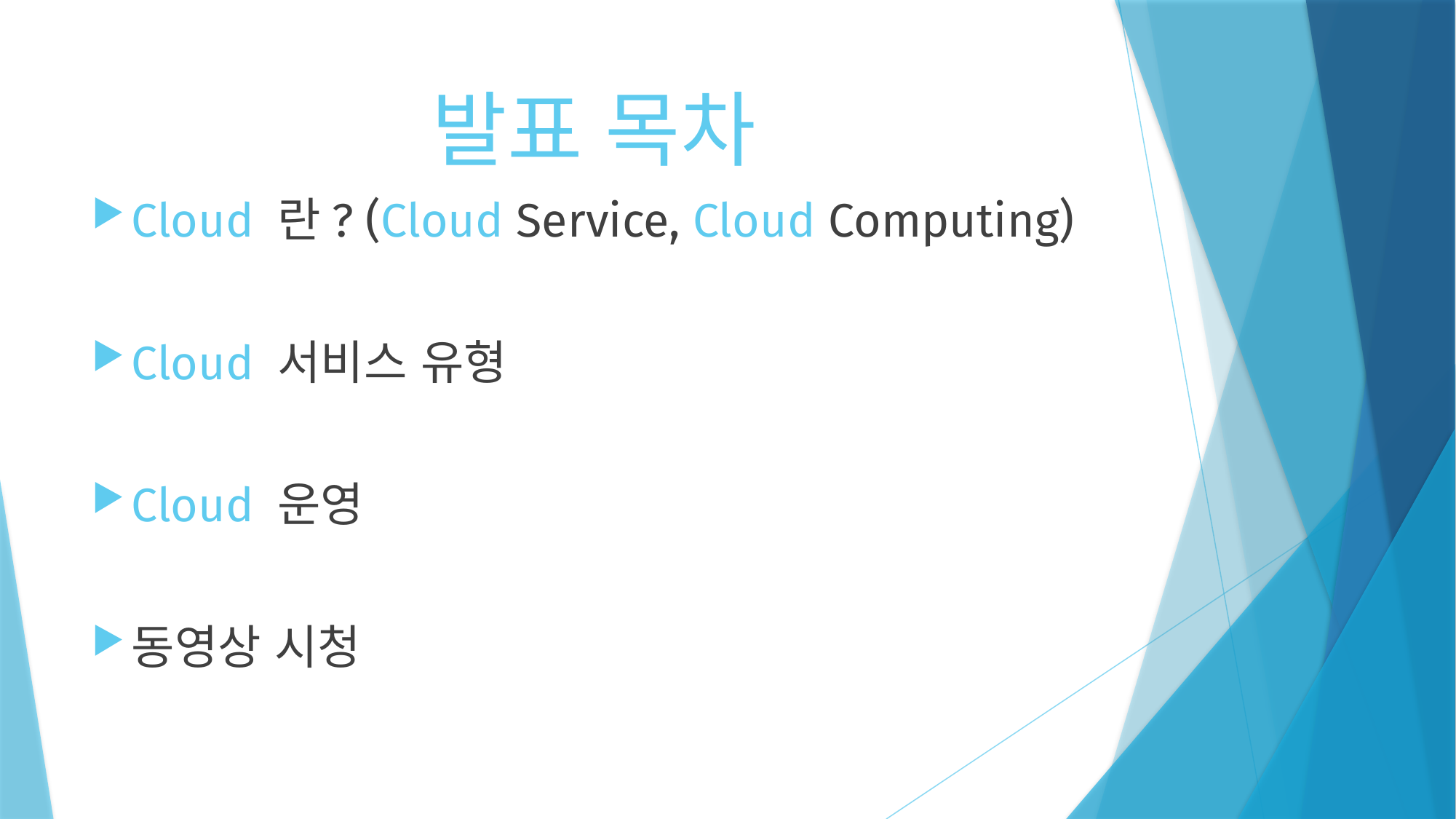

# 발표 목차
Cloud 란? (Cloud Service, Cloud Computing)

Cloud 서비스 유형

Cloud 운영

동영상 시청